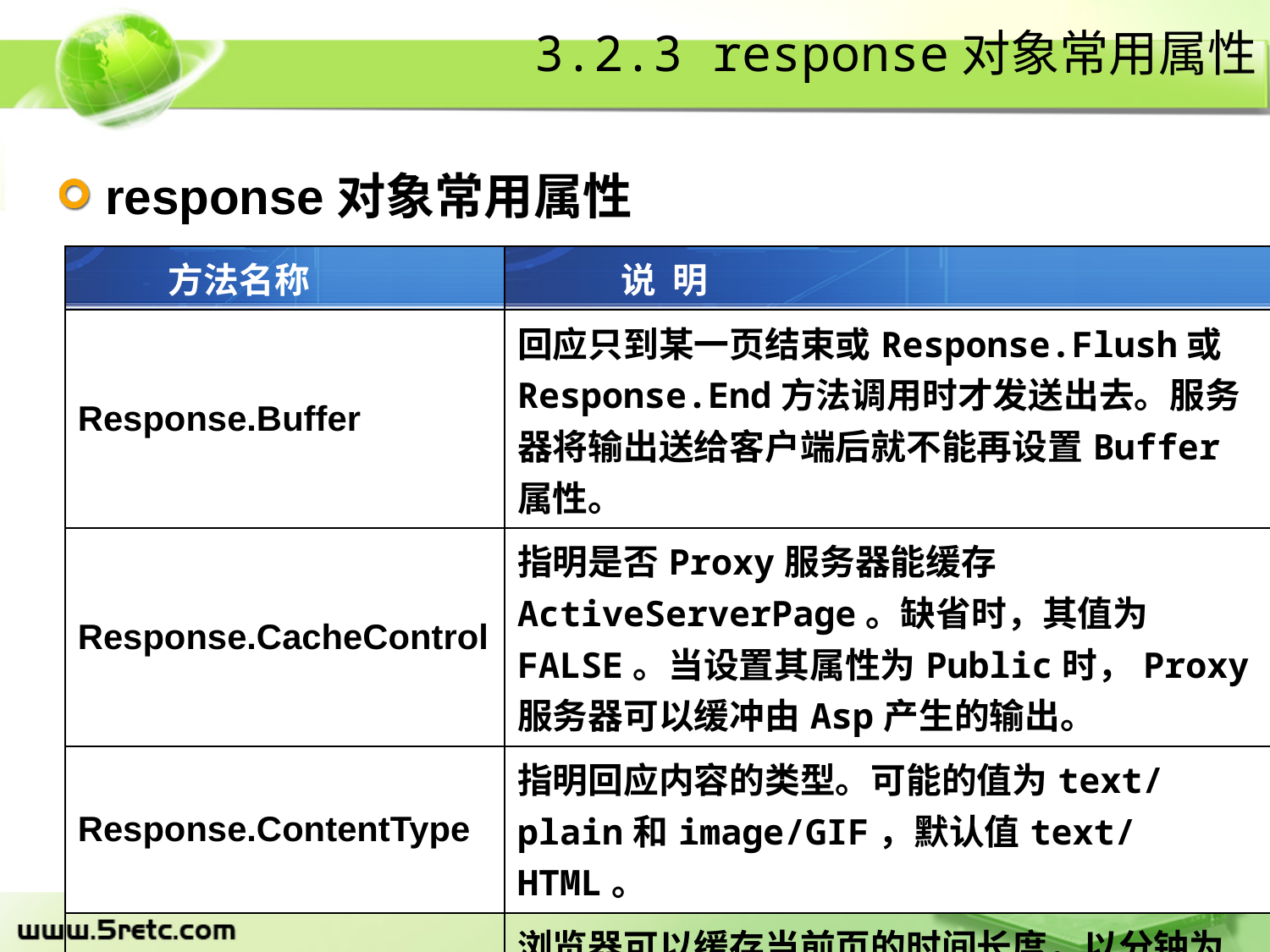

# 3.2.3 response对象常用属性
response对象常用属性
| 方法名称 | 说 明 |
| --- | --- |
| Response.Buffer | 回应只到某一页结束或Response.Flush或Response.End方法调用时才发送出去。服务器将输出送给客户端后就不能再设置Buffer属性。 |
| Response.CacheControl | 指明是否Proxy服务器能缓存ActiveServerPage。缺省时，其值为FALSE。当设置其属性为Public时，Proxy服务器可以缓冲由Asp产生的输出。 |
| Response.ContentType | 指明回应内容的类型。可能的值为text/plain和image/GIF，默认值text/HTML。 |
| Response.Expires | 浏览器可以缓存当前页的时间长度，以分钟为单位。 |
| Response.Status="状态描述字符串" | 用来设置Web服务器要响应的状态行的值。 |